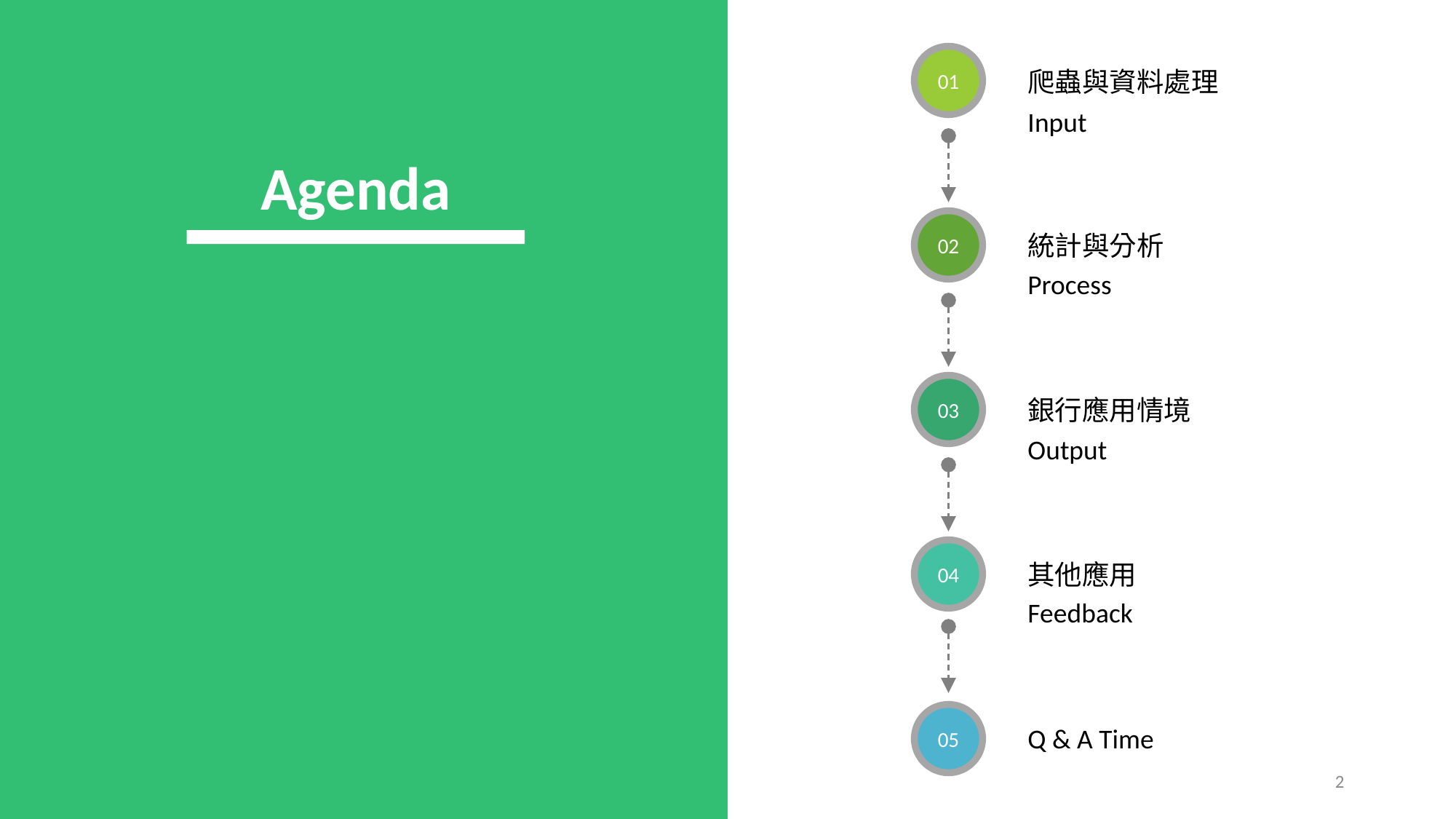

01
02
03
04
爬蟲與資料處理

Input
統計與分析
Process
銀行應用情境
Output
其他應用
Feedback
05
Q & A Time
Agenda

2